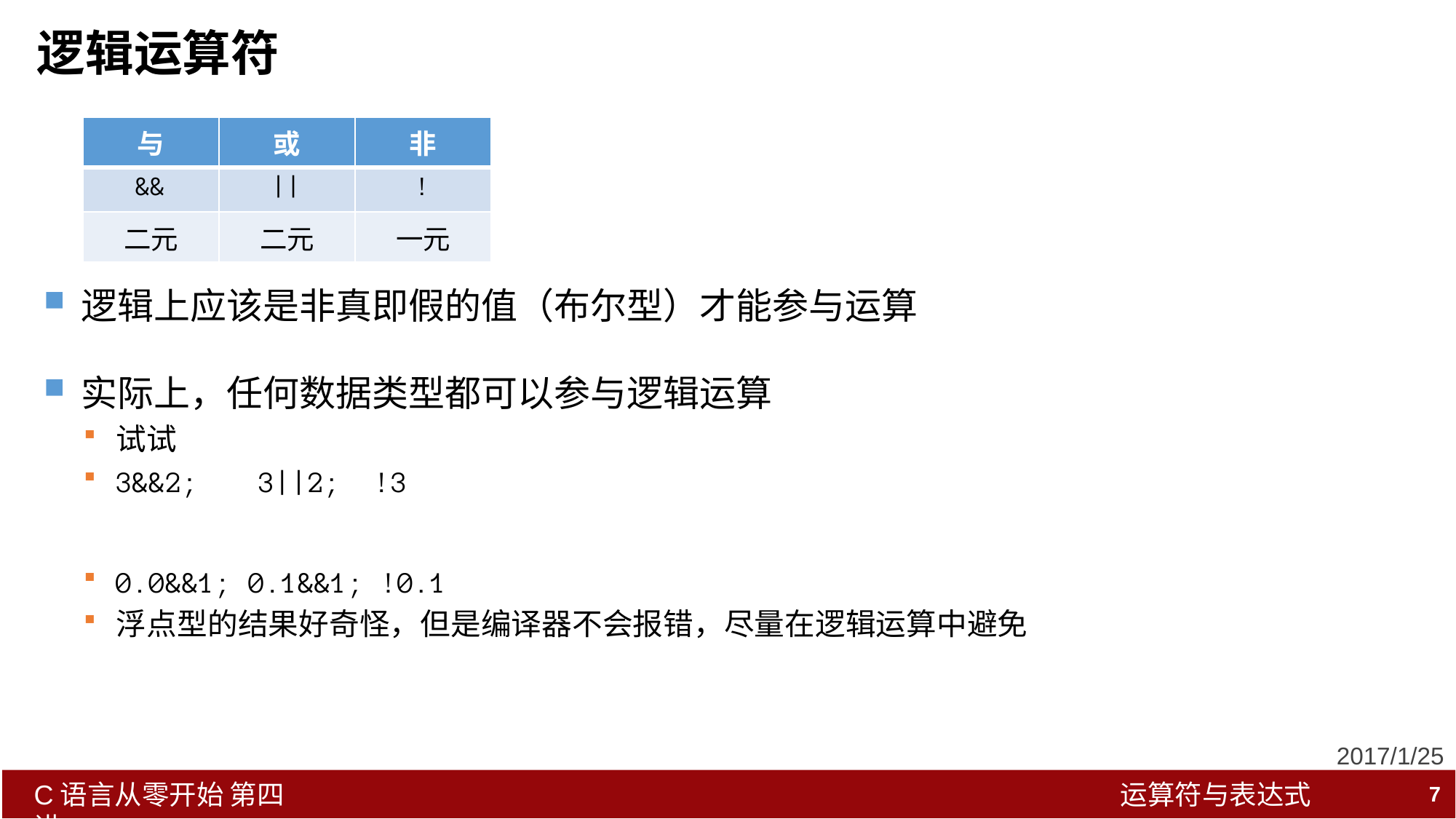

# 逻辑运算符

逻辑上应该是非真即假的值（布尔型）才能参与运算

实际上，任何数据类型都可以参与逻辑运算
试试
3&&2;	  3||2;  !3

0.0&&1; 0.1&&1; !0.1
浮点型的结果好奇怪，但是编译器不会报错，尽量在逻辑运算中避免
| 与 | 或 | 非 |
| --- | --- | --- |
| && | || | ! |
| 二元 | 二元 | 一元 |
2017/1/25
7